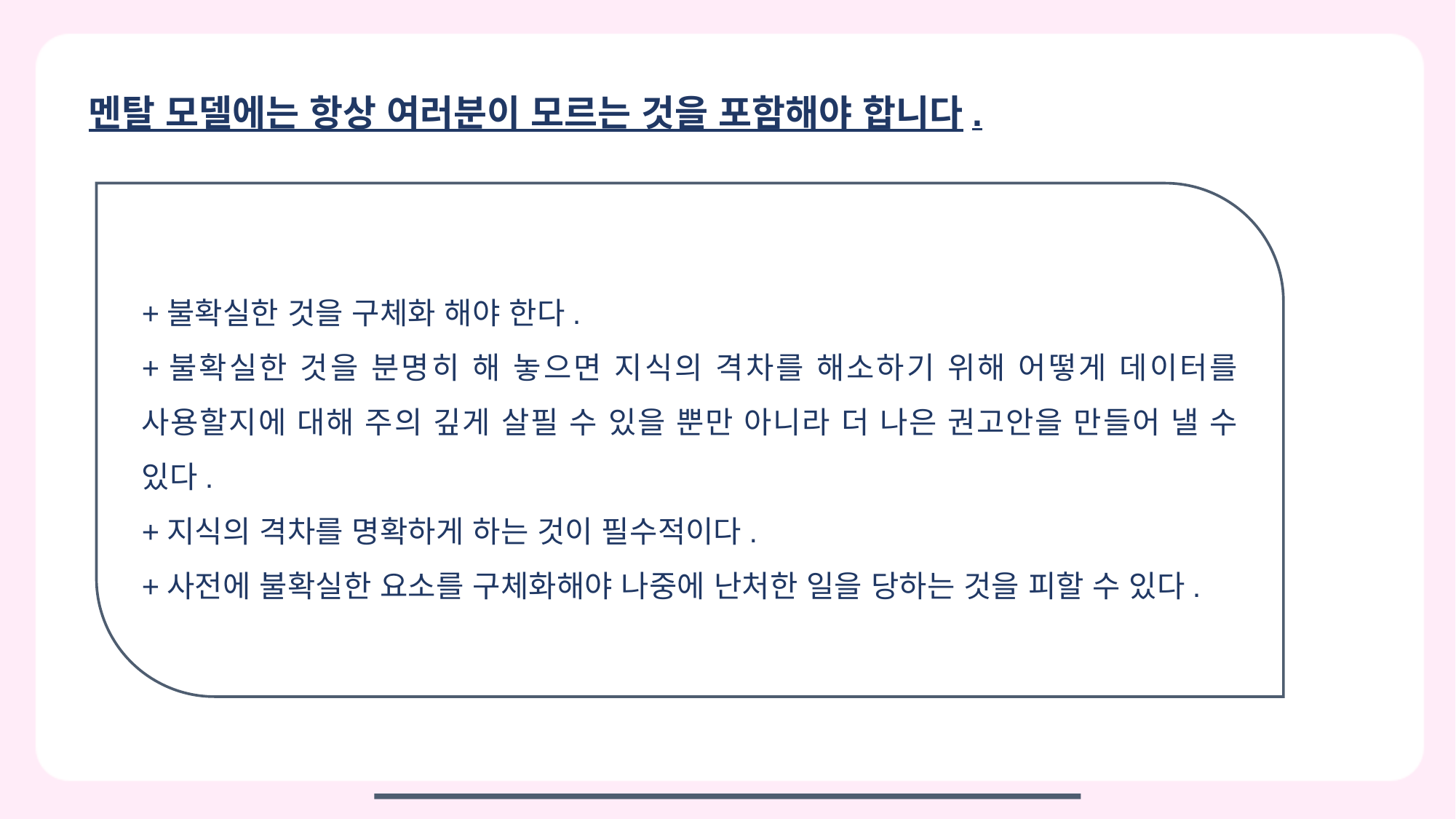

멘탈 모델에는 항상 여러분이 모르는 것을 포함해야 합니다.
+불확실한 것을 구체화 해야 한다.
+불확실한 것을 분명히 해 놓으면 지식의 격차를 해소하기 위해 어떻게 데이터를 사용할지에 대해 주의 깊게 살필 수 있을 뿐만 아니라 더 나은 권고안을 만들어 낼 수 있다.
+지식의 격차를 명확하게 하는 것이 필수적이다.
+사전에 불확실한 요소를 구체화해야 나중에 난처한 일을 당하는 것을 피할 수 있다.